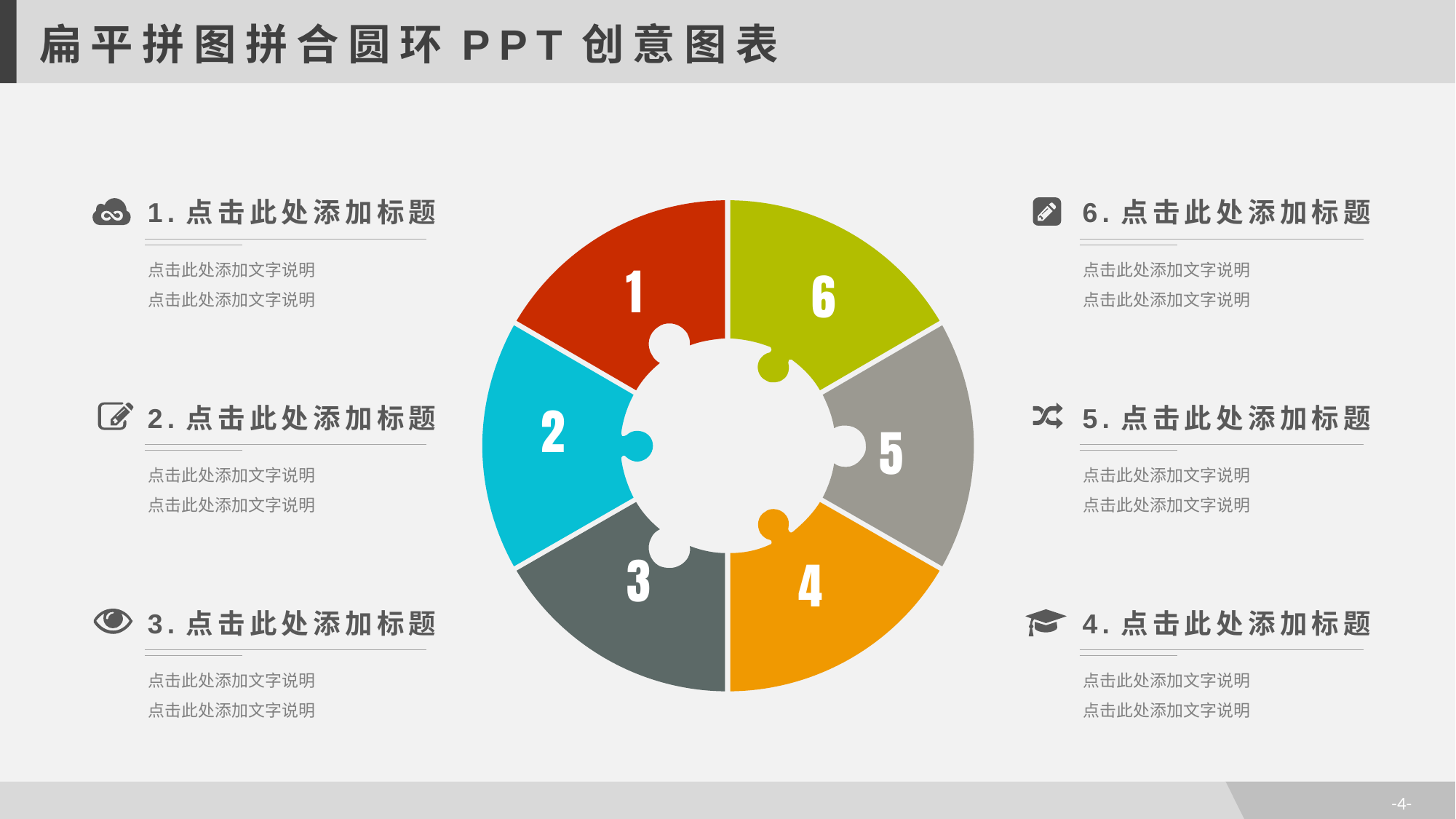

扁平拼图拼合圆环PPT创意图表
1.点击此处添加标题

点击此处添加文字说明
点击此处添加文字说明
6.点击此处添加标题

点击此处添加文字说明
点击此处添加文字说明

1
6
2.点击此处添加标题

点击此处添加文字说明
点击此处添加文字说明
5.点击此处添加标题

点击此处添加文字说明
点击此处添加文字说明
2
5
3
4
3.点击此处添加标题

点击此处添加文字说明
点击此处添加文字说明
4.点击此处添加标题

点击此处添加文字说明
点击此处添加文字说明
-4-